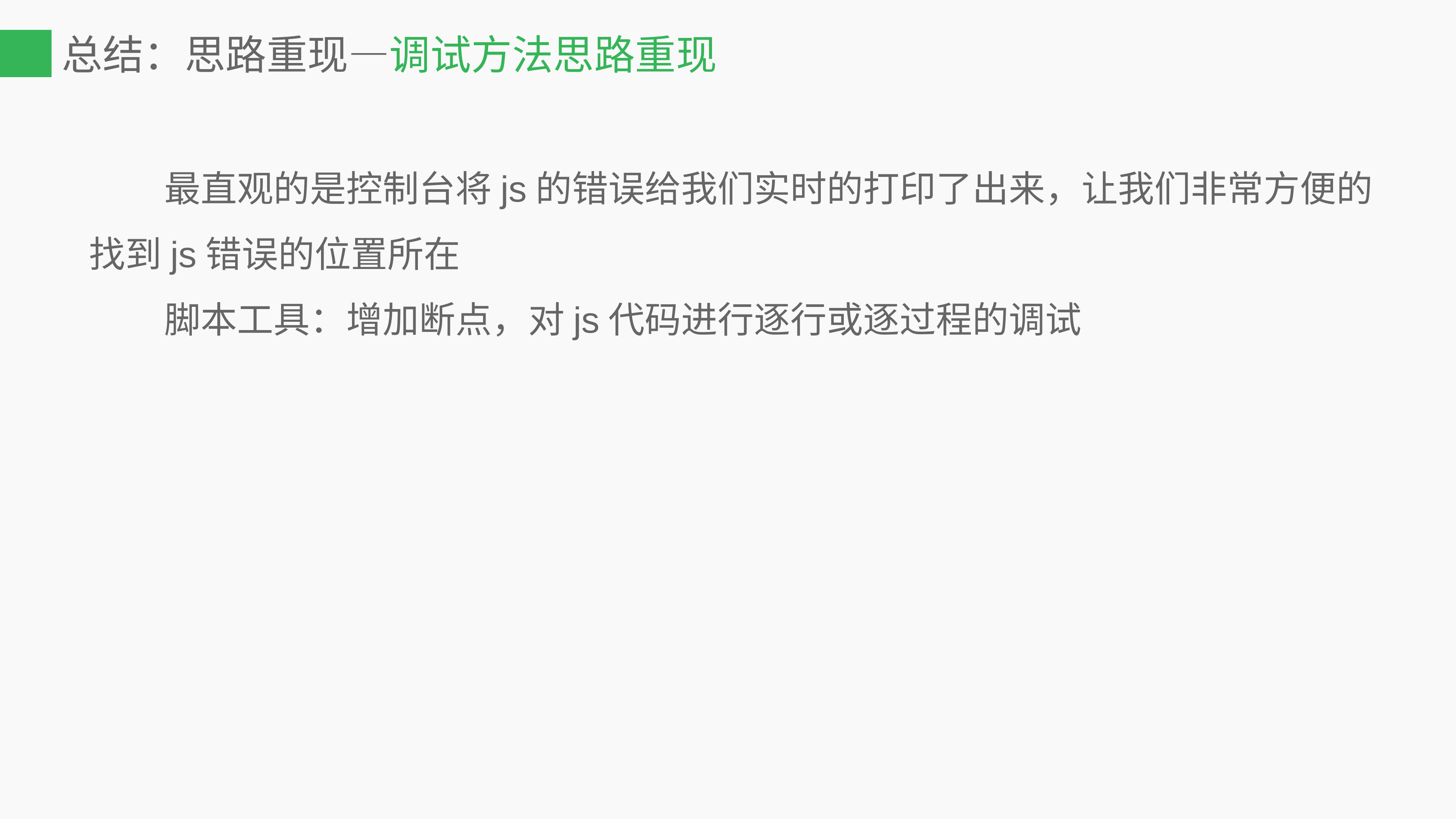

# 总结：思路重现—调试方法思路重现
最直观的是控制台将js的错误给我们实时的打印了出来，让我们非常方便的找到js错误的位置所在
脚本工具：增加断点，对js代码进行逐行或逐过程的调试